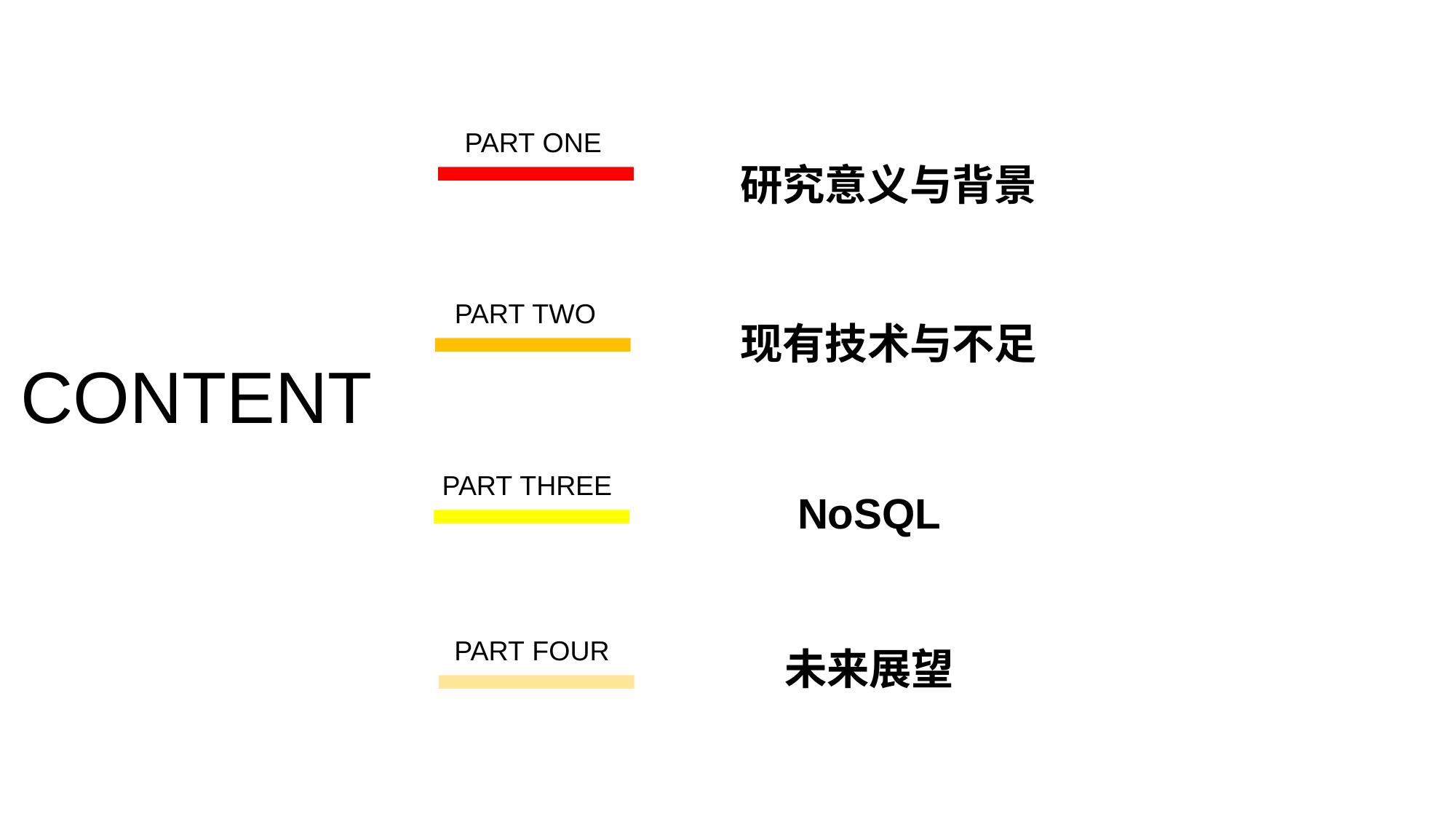

PART ONE

研究意义与背景
PART TWO

现有技术与不足
CONTENT
PART THREE

NoSQL
PART FOUR

未来展望